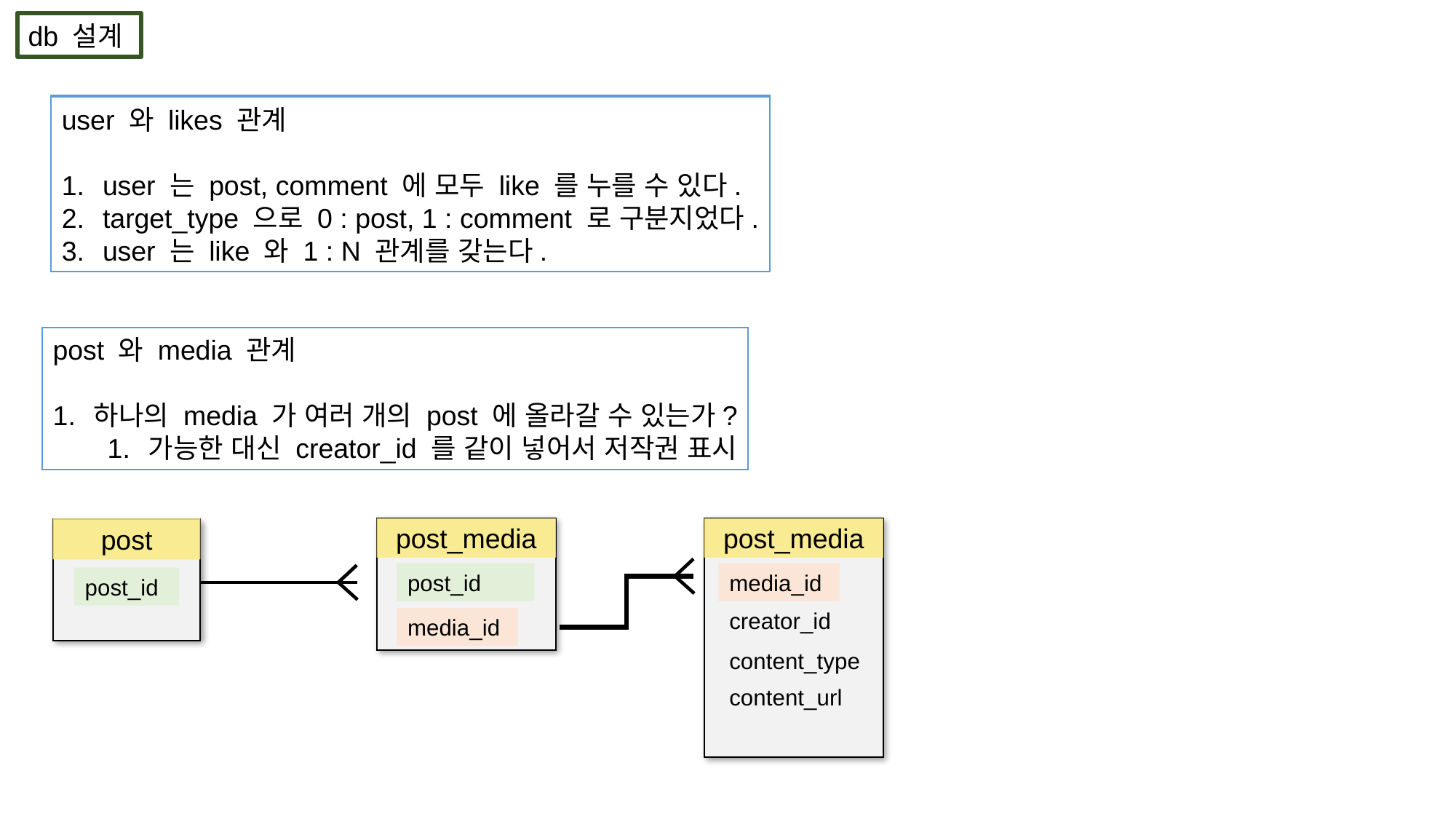

db 설계
user 와 likes 관계

user 는 post, comment 에 모두 like 를 누를 수 있다.
target_type 으로 0 : post, 1 : comment 로 구분지었다.
user 는 like 와 1 : N 관계를 갖는다.
user 와 likes 관계

user 는 post, comment 에 모두 like 를 누를 수 있다.
target_type 으로 0 : post, 1 : comment 로 구분지었다.
user 는 like 와 1 : N 관계를 갖는다.
post 와 media 관계

하나의 media 가 여러 개의 post 에 올라갈 수 있는가?
가능한 대신 creator_id 를 같이 넣어서 저작권 표시
post
post_media

post_media

media_id
post_id
post_id
creator_id
media_id
content_type
content_url